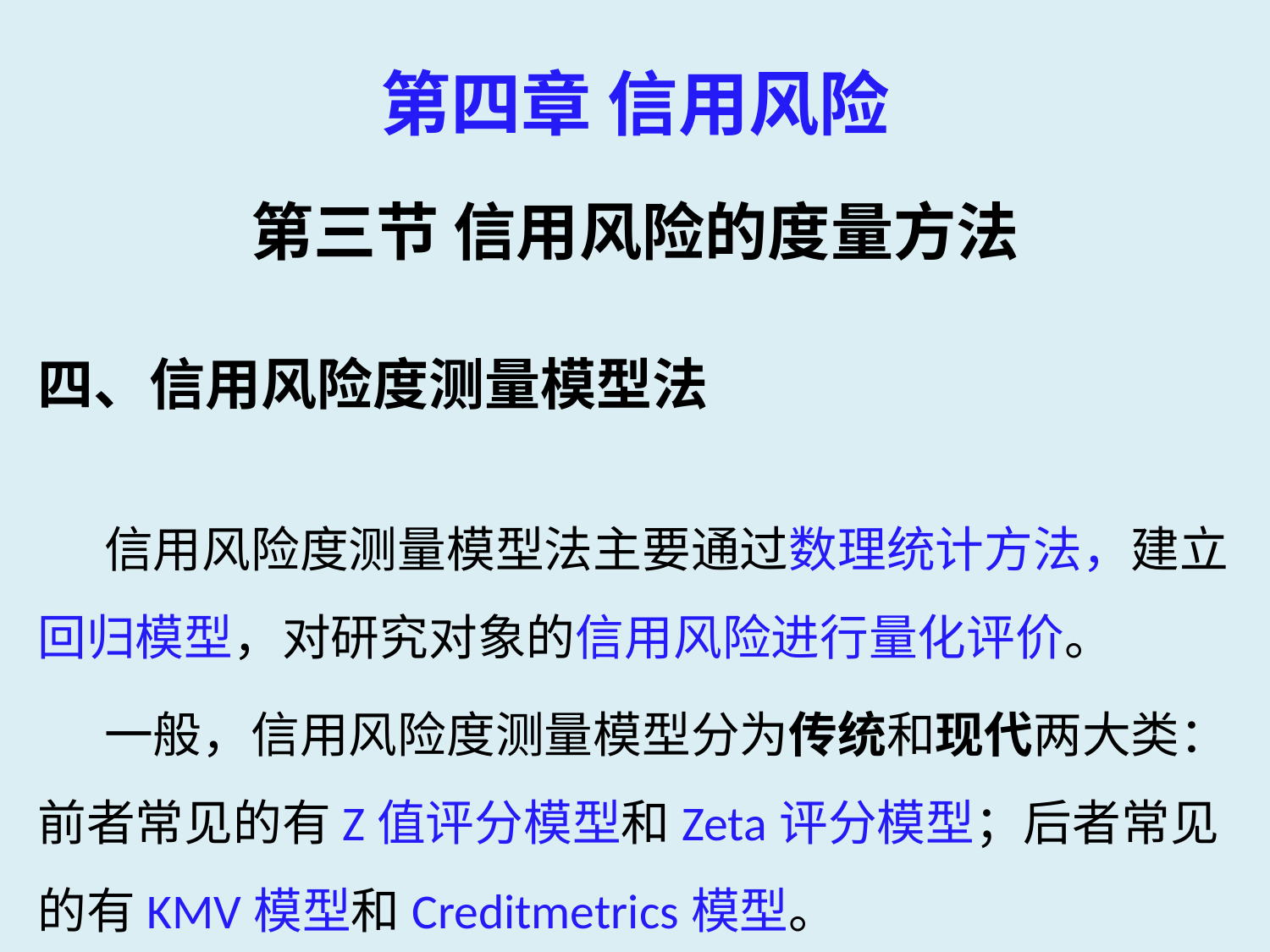

# 第四章 信用风险
第三节 信用风险的度量方法

四、信用风险度测量模型法

     信用风险度测量模型法主要通过数理统计方法，建立回归模型，对研究对象的信用风险进行量化评价。
     一般，信用风险度测量模型分为传统和现代两大类：前者常见的有Z值评分模型和Zeta评分模型；后者常见的有KMV模型和Creditmetrics模型。